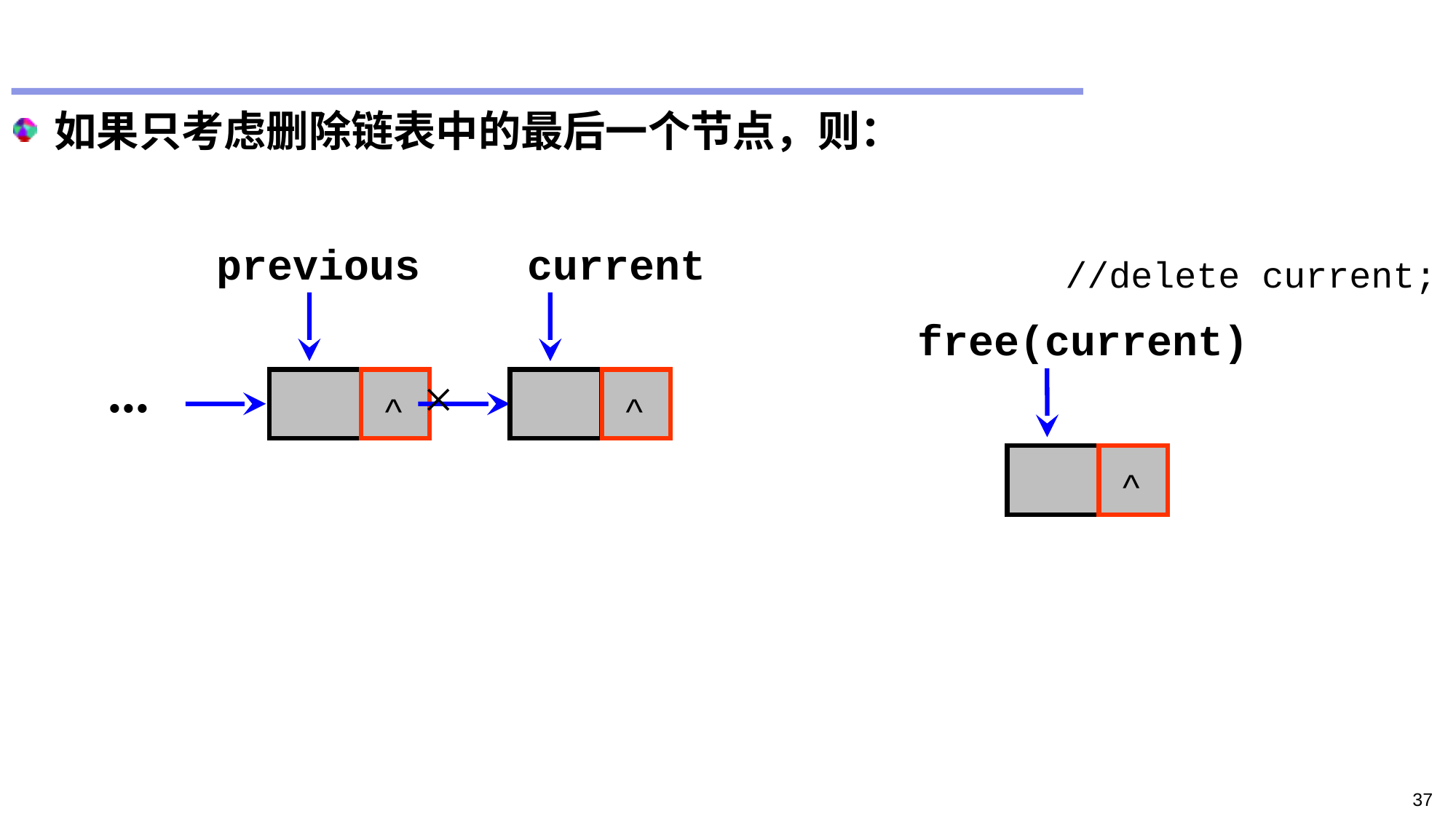

#
如果只考虑删除链表中的最后一个节点，则：

previous

current

//delete current;
free(current)

...
×

 ^
 ^

 ^
37